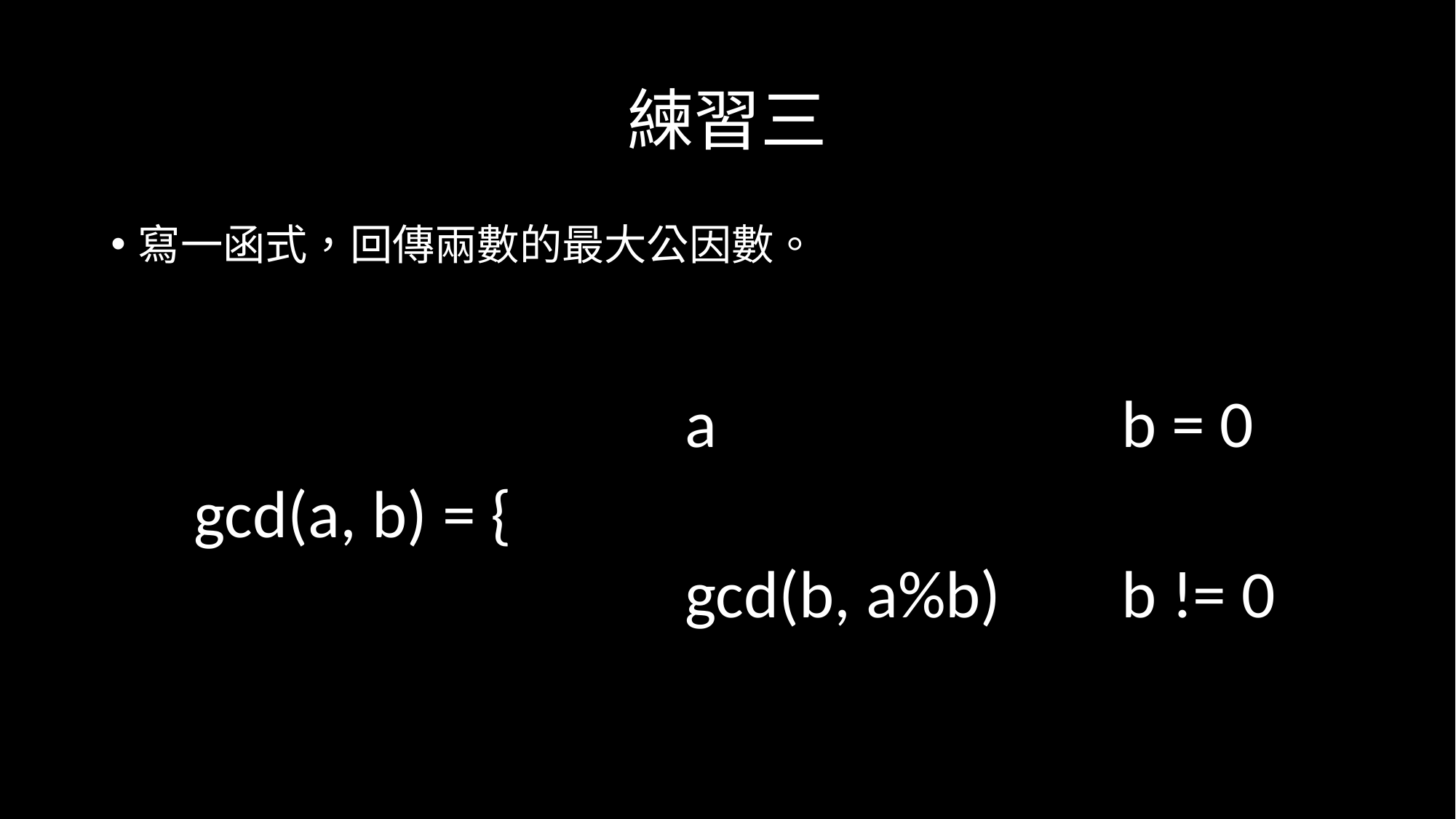

# 練習三
寫一函式，回傳兩數的最大公因數。
			a				b = 0
gcd(a, b) = {
			gcd(b, a%b)		b != 0